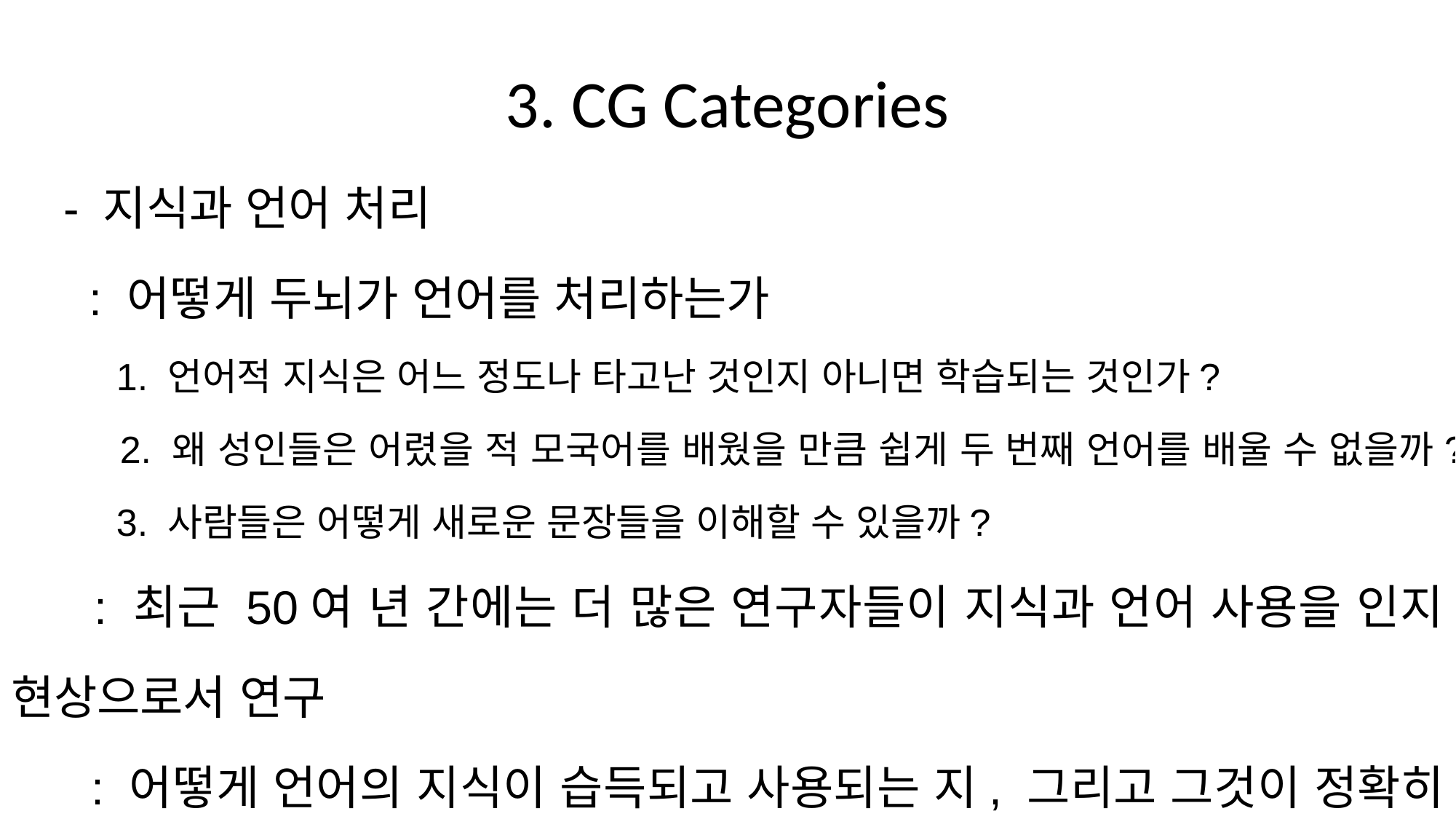

# 3. CG Categories
    - 지식과 언어 처리
      : 어떻게 두뇌가 언어를 처리하는가
          1. 언어적 지식은 어느 정도나 타고난 것인지 아니면 학습되는 것인가?
          2. 왜 성인들은 어렸을 적 모국어를 배웠을 만큼 쉽게 두 번째 언어를 배울 수 없을까?
          3. 사람들은 어떻게 새로운 문장들을 이해할 수 있을까?
      : 최근 50여 년 간에는 더 많은 연구자들이 지식과 언어 사용을 인지 현상으로서 연구
      : 어떻게 언어의 지식이 습득되고 사용되는 지, 그리고 그것이 정확히 어떻게 구성되는 지 등을
         주된 문제로 다룸